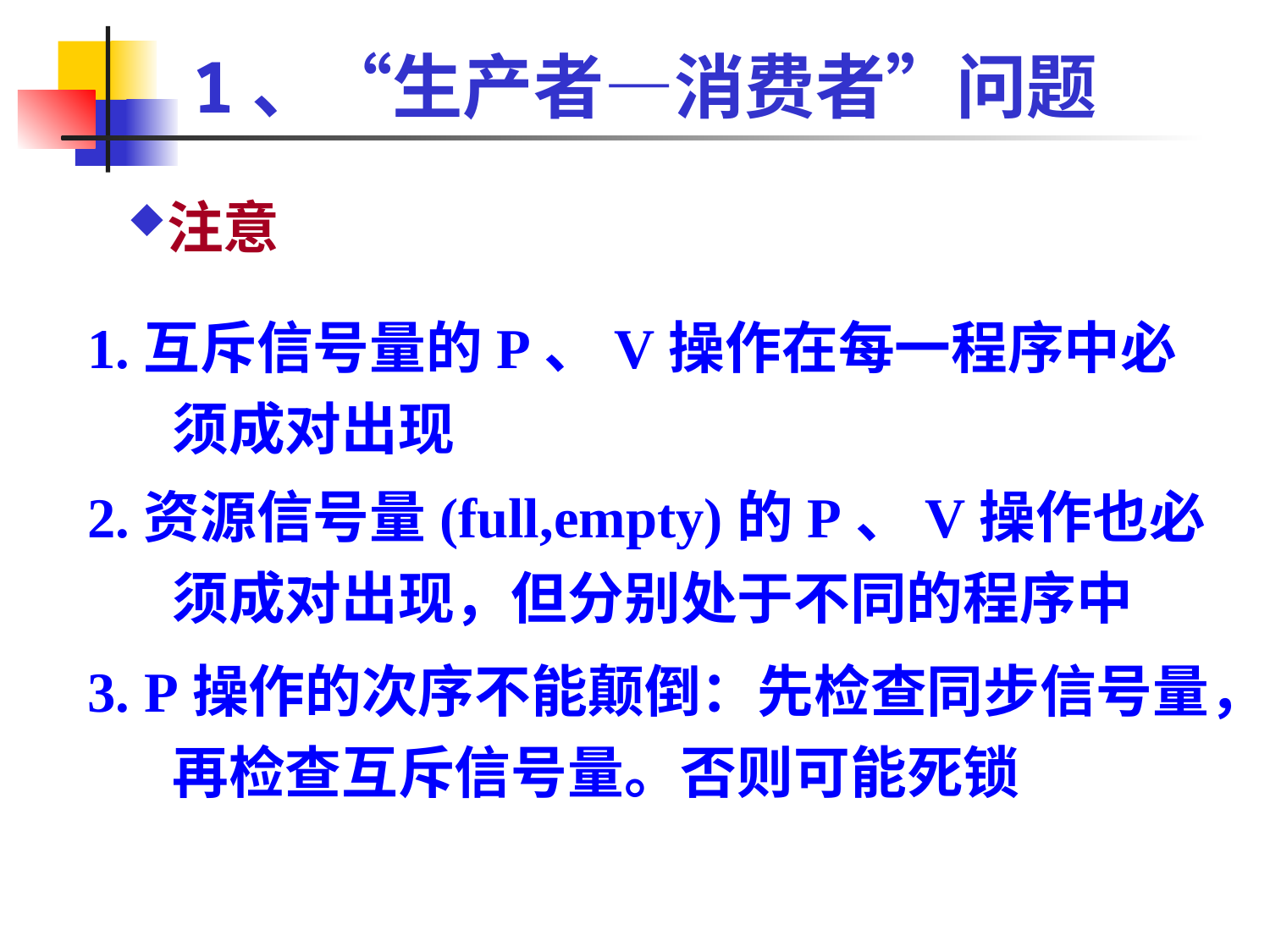

1、“生产者—消费者”问题
# 注意
1.互斥信号量的P、V操作在每一程序中必须成对出现
2.资源信号量(full,empty)的P、V操作也必须成对出现，但分别处于不同的程序中
3. P操作的次序不能颠倒：先检查同步信号量，再检查互斥信号量。否则可能死锁